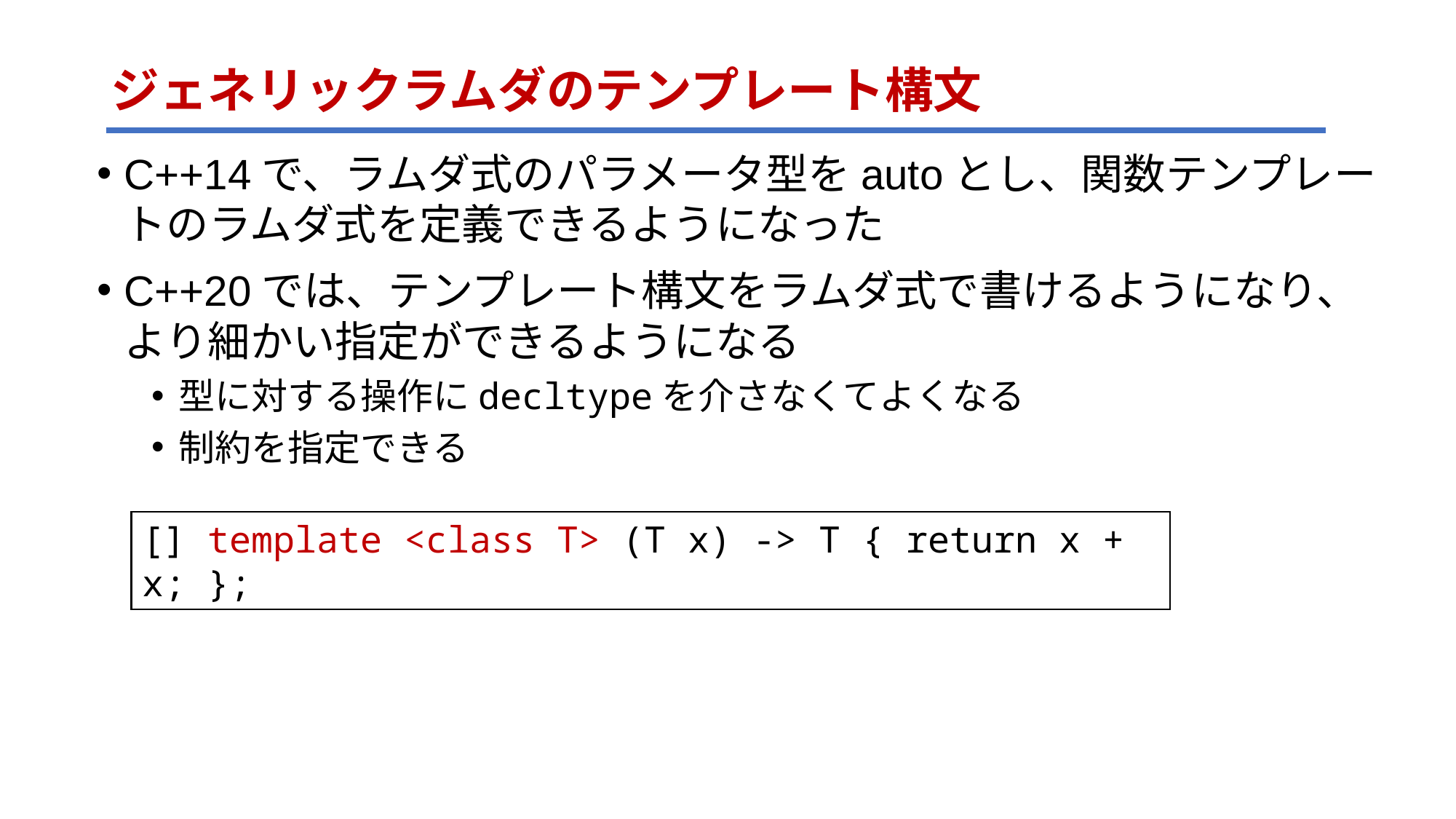

# ジェネリックラムダのテンプレート構文
C++14で、ラムダ式のパラメータ型をautoとし、関数テンプレートのラムダ式を定義できるようになった
C++20では、テンプレート構文をラムダ式で書けるようになり、より細かい指定ができるようになる
型に対する操作にdecltypeを介さなくてよくなる
制約を指定できる
[] template <class T> (T x) -> T { return x + x; };